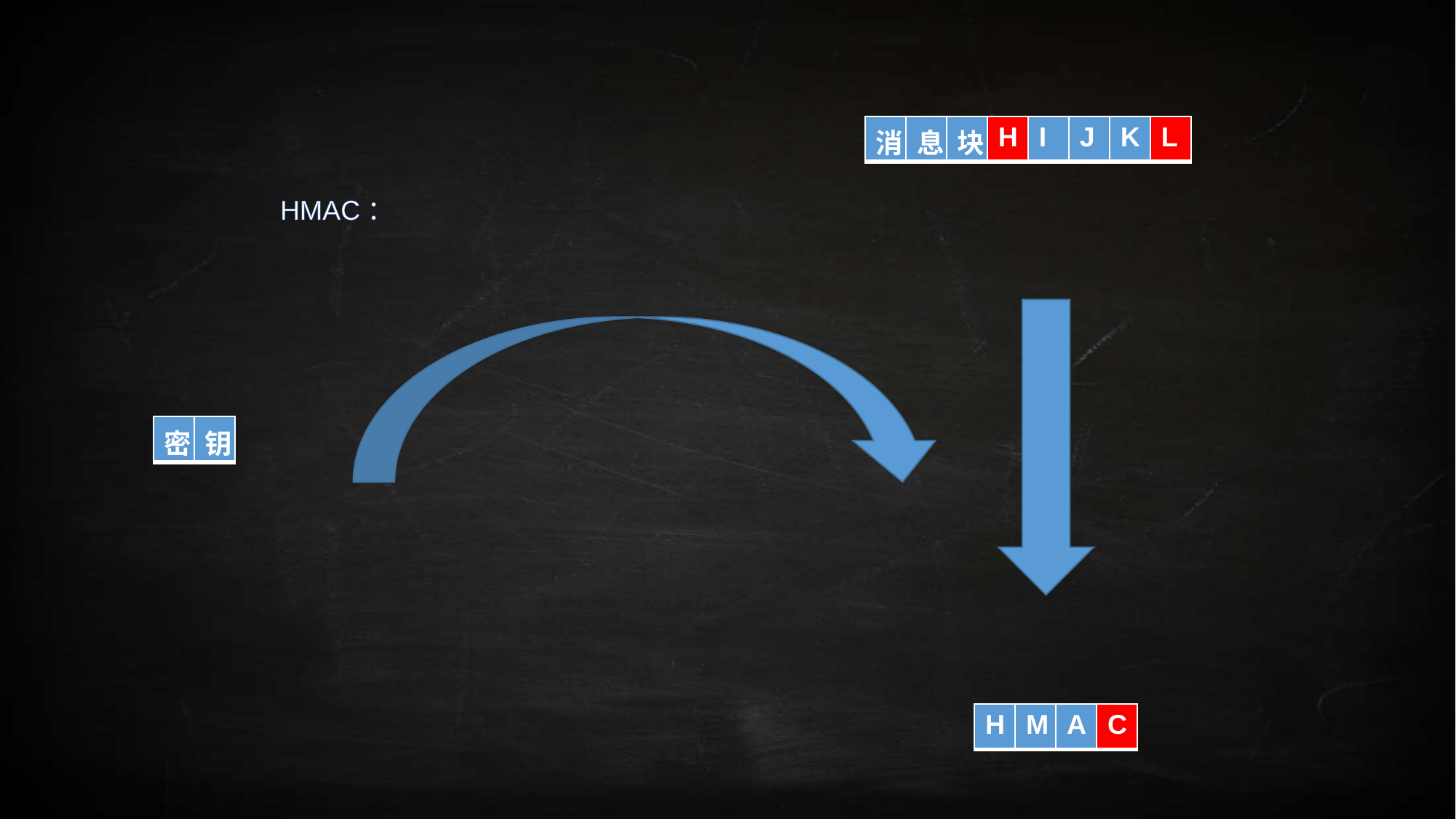

| 消 | 息 | 块 | H | I | J | K | L |
| --- | --- | --- | --- | --- | --- | --- | --- |
HMAC：

| 密 | 钥 |
| --- | --- |
| H | M | A | C |
| --- | --- | --- | --- |